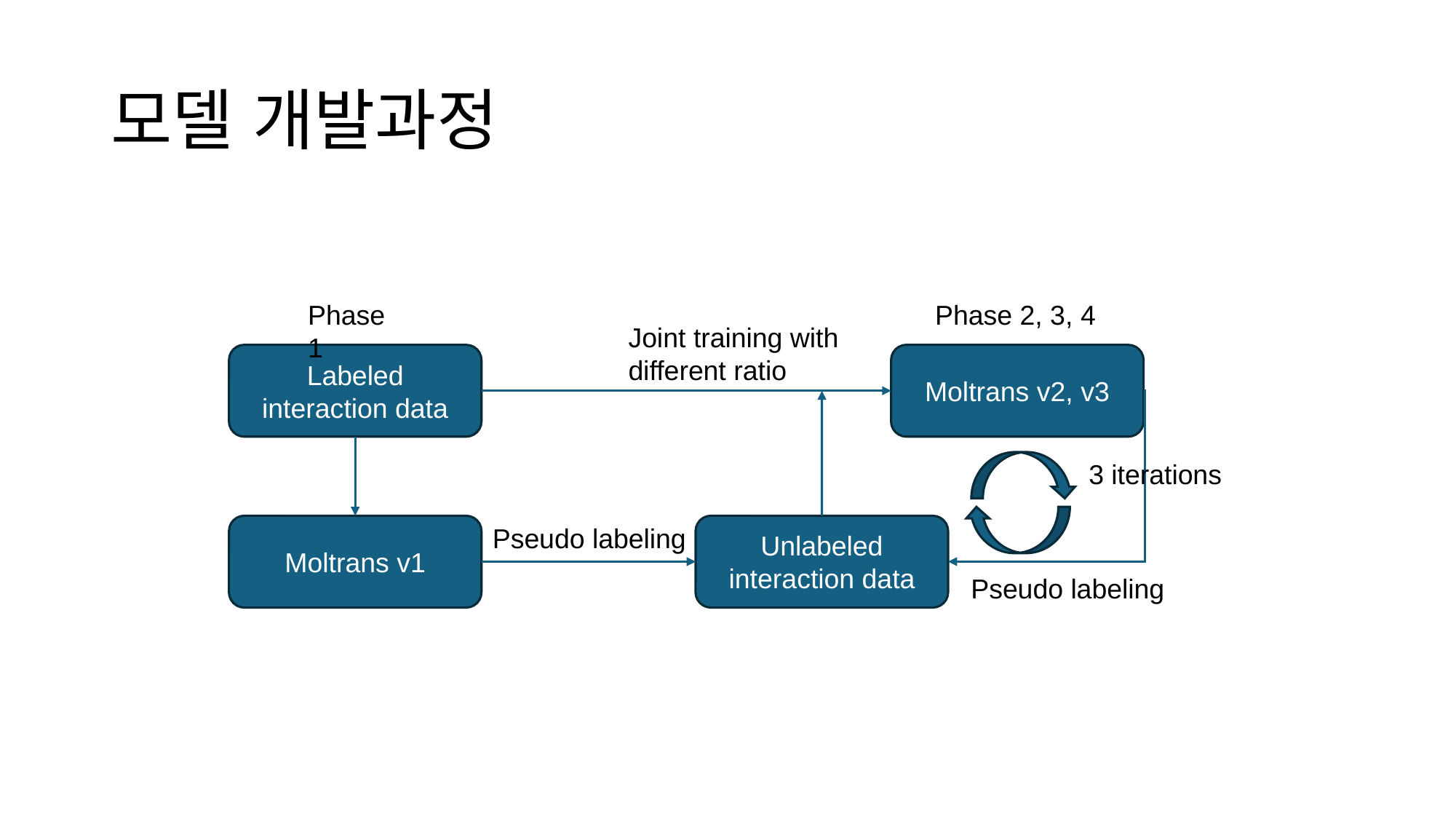

# 모델 개발과정

Phase 2, 3, 4
Phase 1
Joint training with different ratio
Moltrans v2, v3
Labeled interaction data

3 iterations

Moltrans v1
Unlabeled interaction data
Pseudo labeling
Pseudo labeling